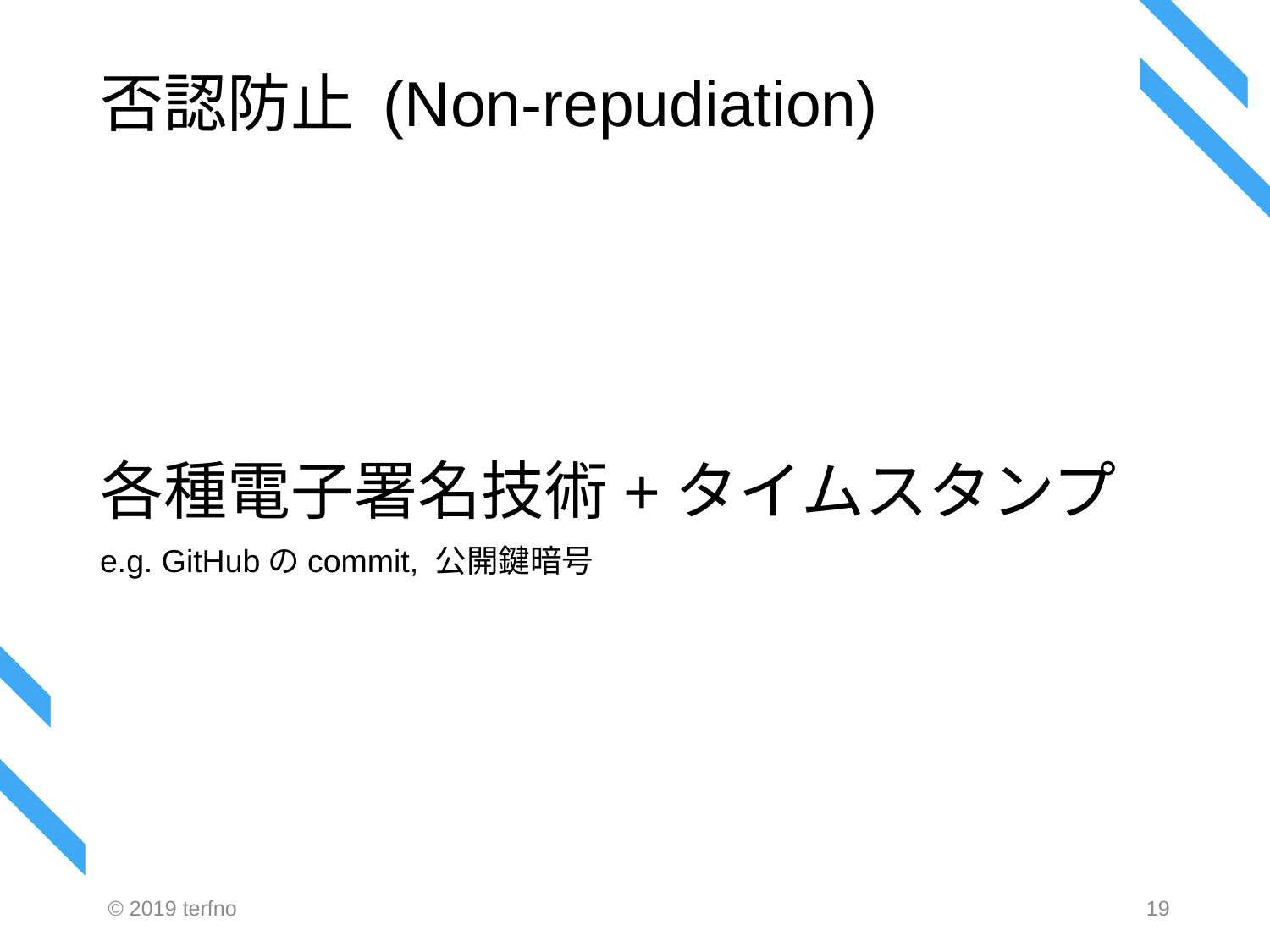

# 否認防止 (Non-repudiation)
各種電子署名技術+タイムスタンプ
e.g. GitHubのcommit, 公開鍵暗号
© 2019 terfno
19